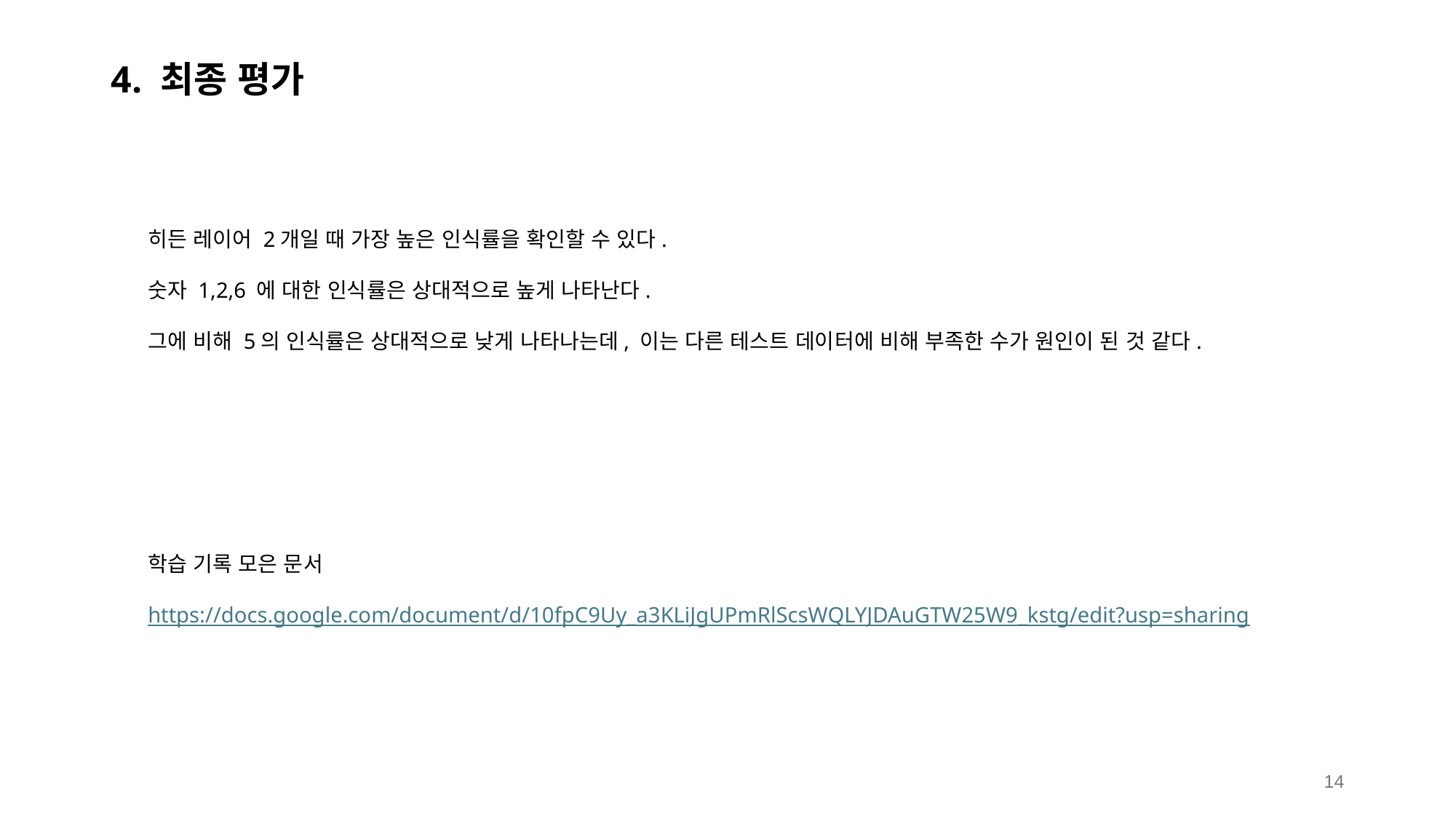

# 4. 최종 평가
히든 레이어 2개일 때 가장 높은 인식률을 확인할 수 있다.

숫자 1,2,6 에 대한 인식률은 상대적으로 높게 나타난다.

그에 비해 5의 인식률은 상대적으로 낮게 나타나는데, 이는 다른 테스트 데이터에 비해 부족한 수가 원인이 된 것 같다.
학습 기록 모은 문서

https://docs.google.com/document/d/10fpC9Uy_a3KLiJgUPmRlScsWQLYJDAuGTW25W9_kstg/edit?usp=sharing
14